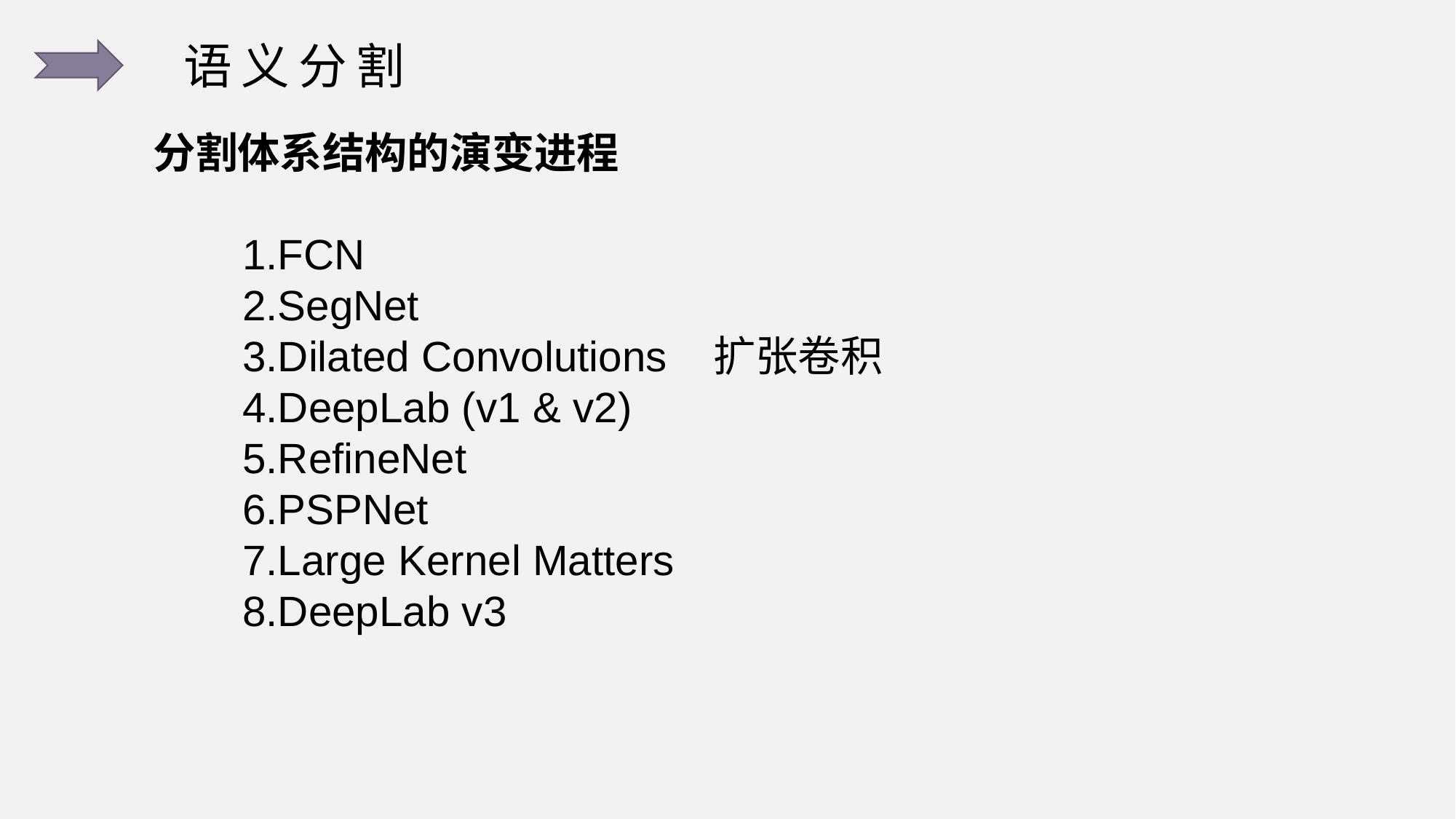

语义分割

 分割体系结构的演变进程

1.FCN
2.SegNet
3.Dilated Convolutions   扩张卷积
4.DeepLab (v1 & v2)
5.RefineNet
6.PSPNet
7.Large Kernel Matters
8.DeepLab v3